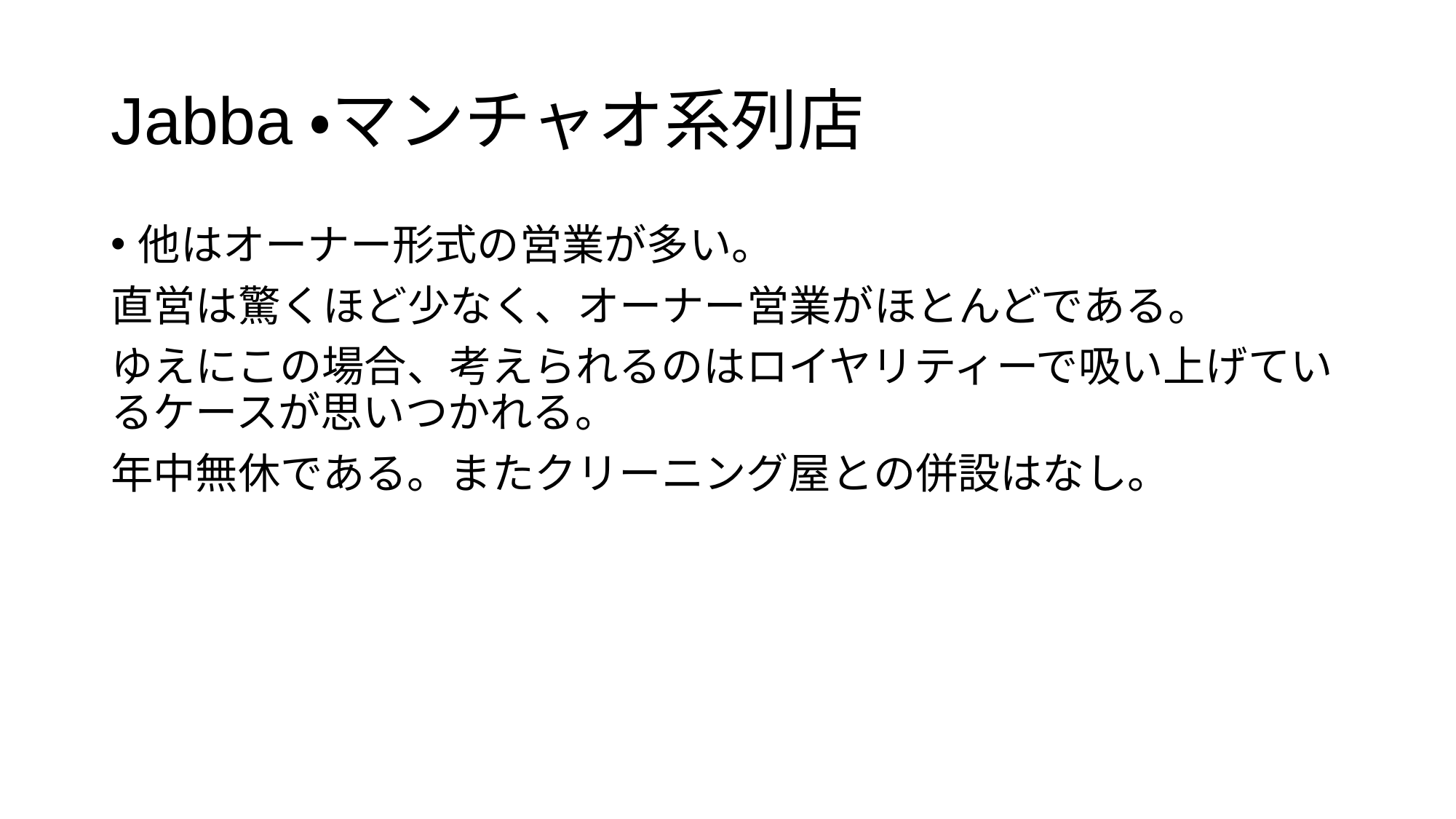

# Jabba・マンチャオ系列店
他はオーナー形式の営業が多い。
直営は驚くほど少なく、オーナー営業がほとんどである。
ゆえにこの場合、考えられるのはロイヤリティーで吸い上げているケースが思いつかれる。
年中無休である。またクリーニング屋との併設はなし。